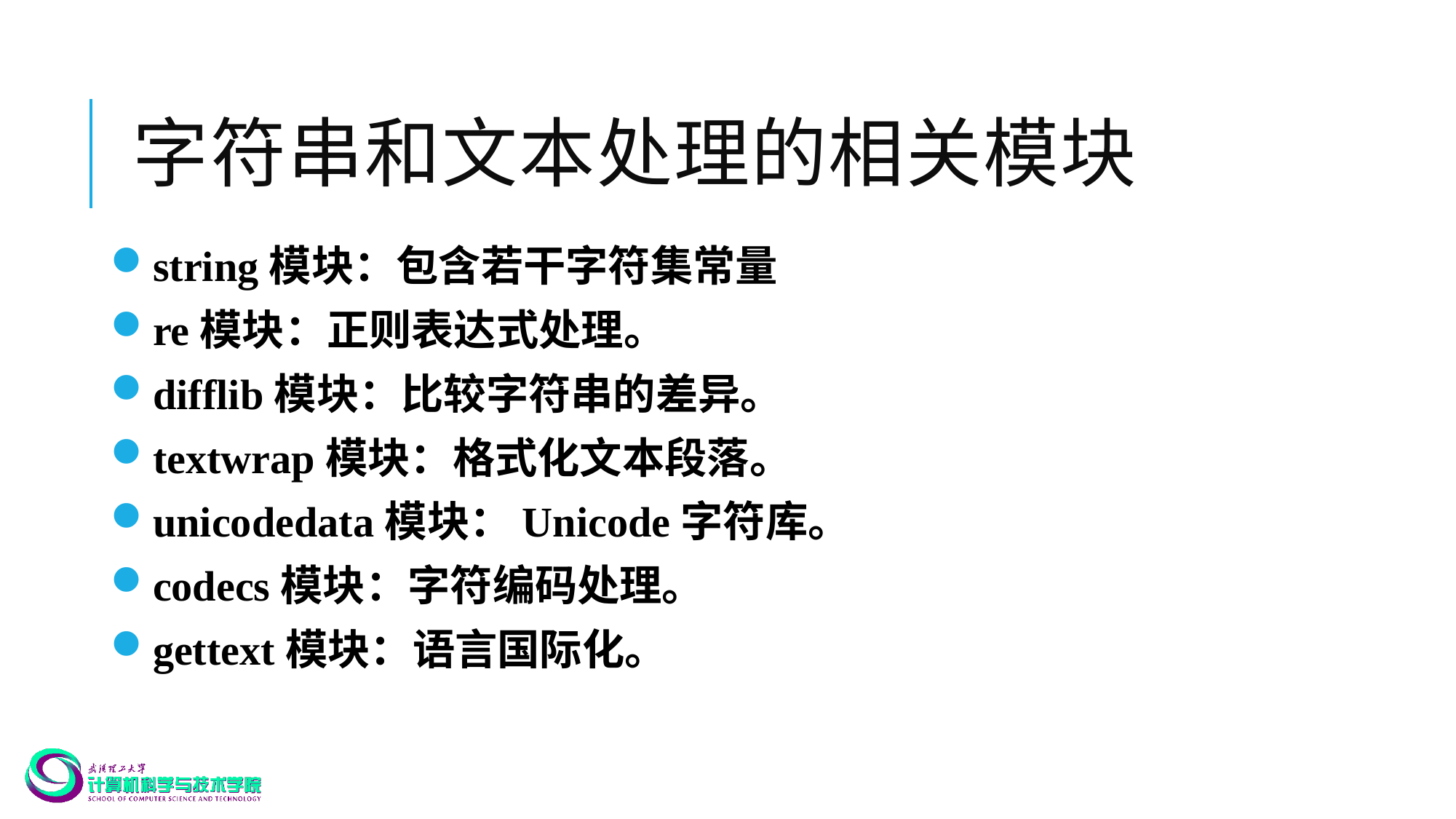

# 字符串和文本处理的相关模块
string模块：包含若干字符集常量
re模块：正则表达式处理。
difflib模块：比较字符串的差异。
textwrap模块：格式化文本段落。
unicodedata模块：Unicode字符库。
codecs模块：字符编码处理。
gettext模块：语言国际化。